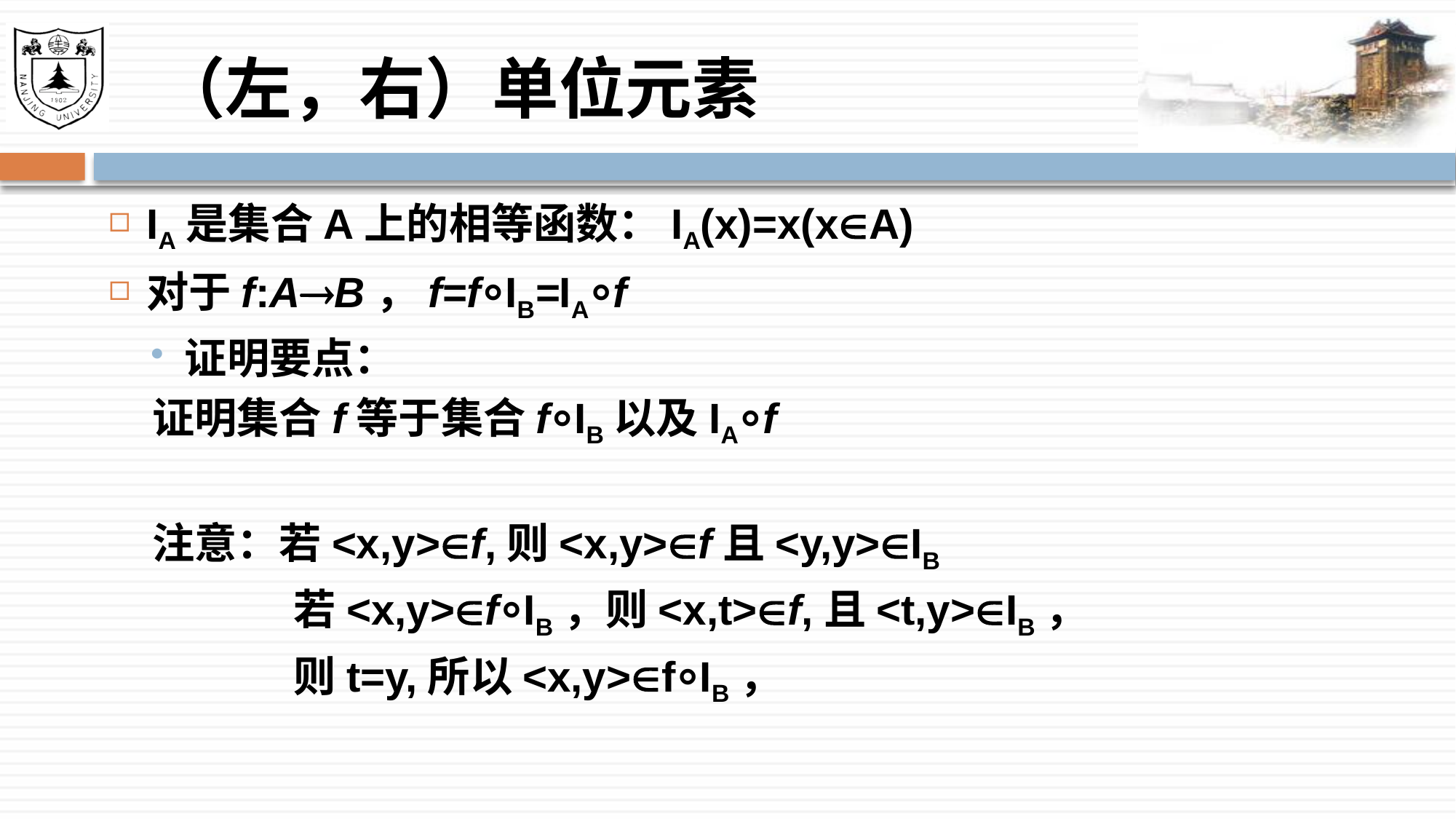

# （左，右）单位元素
IA是集合A上的相等函数：IA(x)=x(x∈A)
对于f:A→B，f=f⸰IB=IA⸰f
证明要点：
证明集合f等于集合f⸰IB以及IA⸰f

注意：若<x,y>∈f,则<x,y>∈f且<y,y>∈IB
		若<x,y>∈f⸰IB，则<x,t>∈f,且<t,y>∈IB，
		则t=y,所以<x,y>∈f⸰IB，